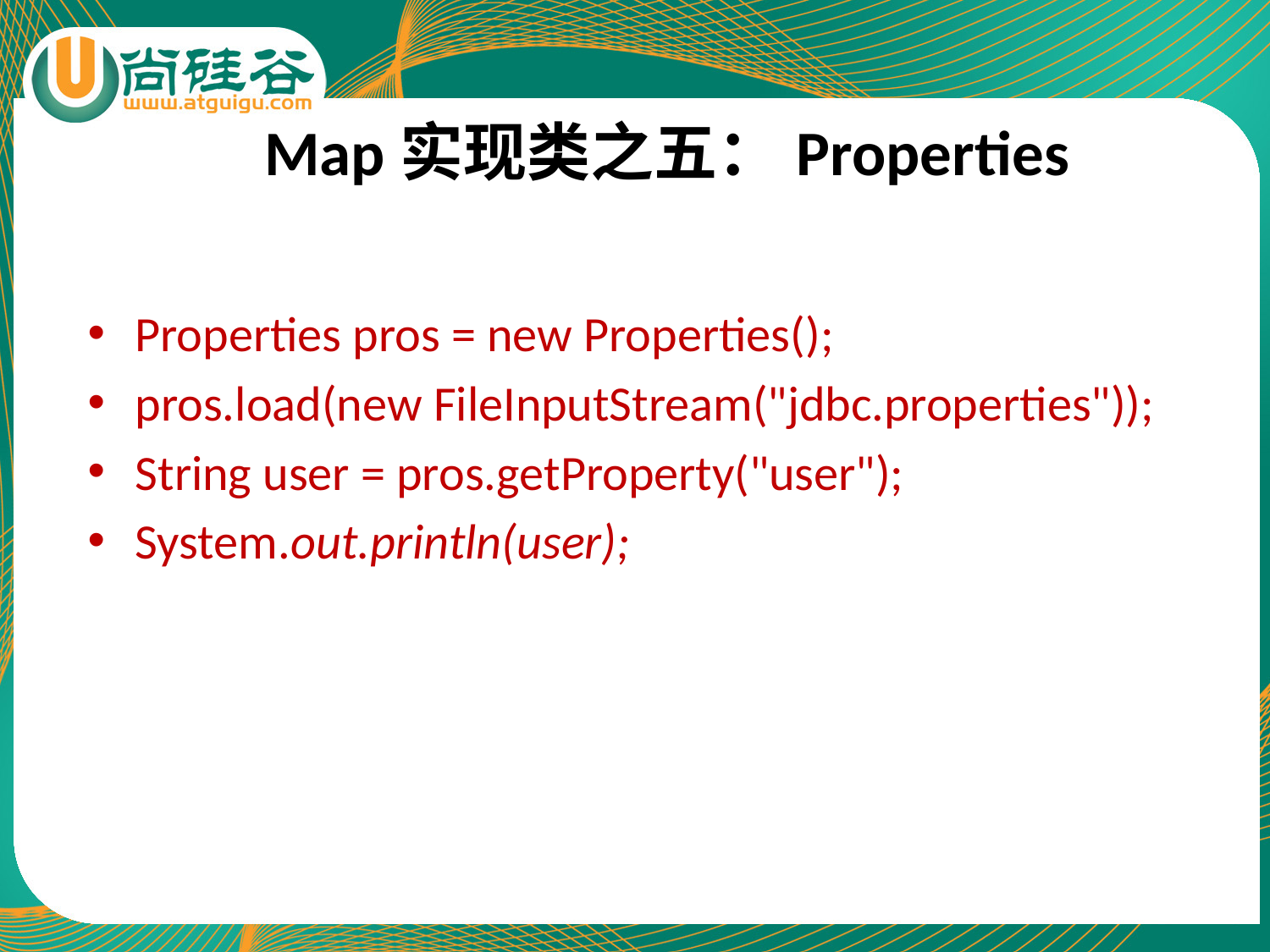

# Map实现类之五：Properties
Properties pros = new Properties();
pros.load(new FileInputStream("jdbc.properties"));
String user = pros.getProperty("user");
System.out.println(user);